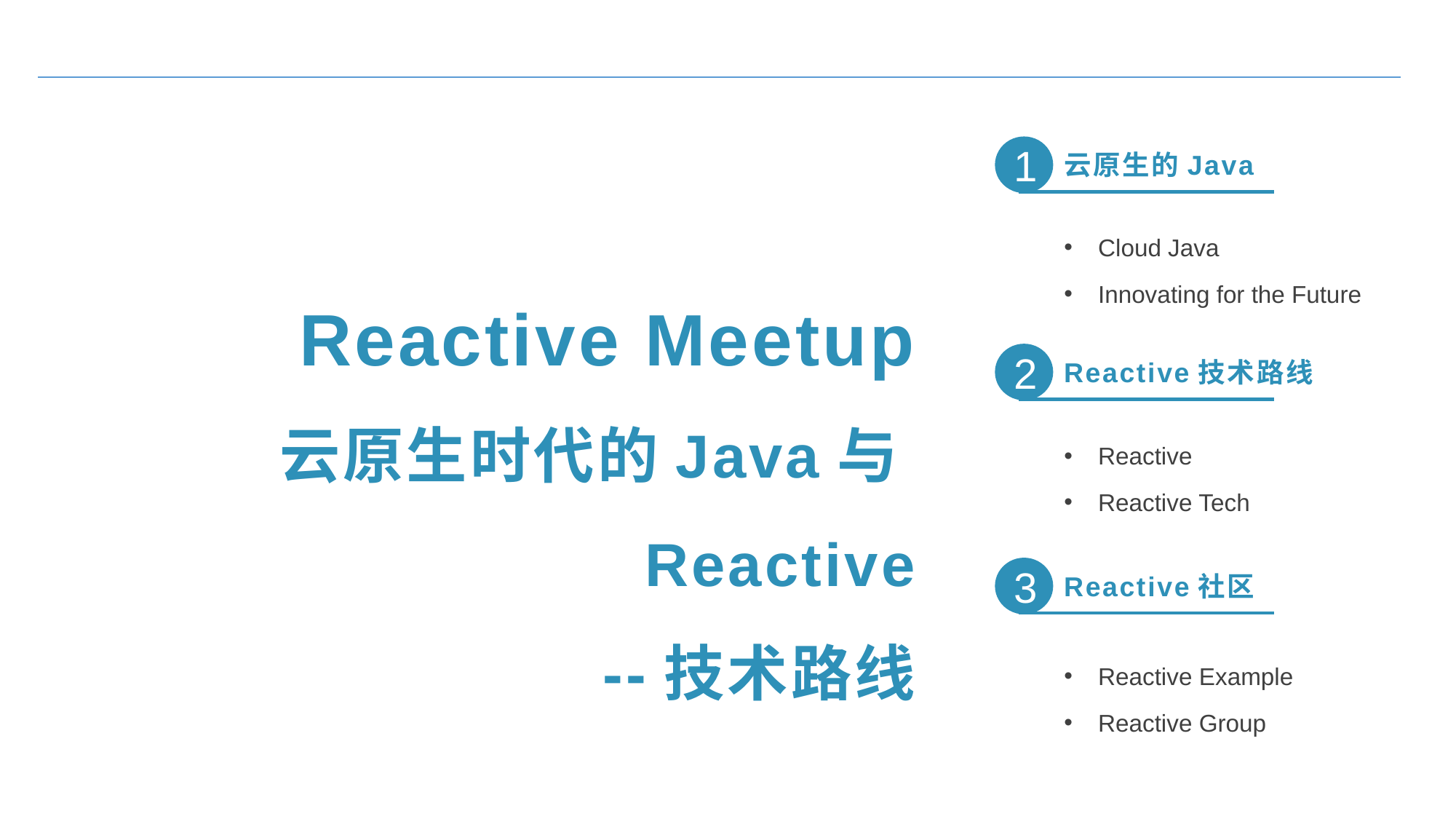

3
1
云原生的Java
Cloud Java
Innovating for the Future
Reactive Meetup
云原生时代的Java与Reactive
--技术路线
2
Reactive技术路线
Reactive
Reactive Tech

3
Reactive社区
Reactive Example
Reactive Group